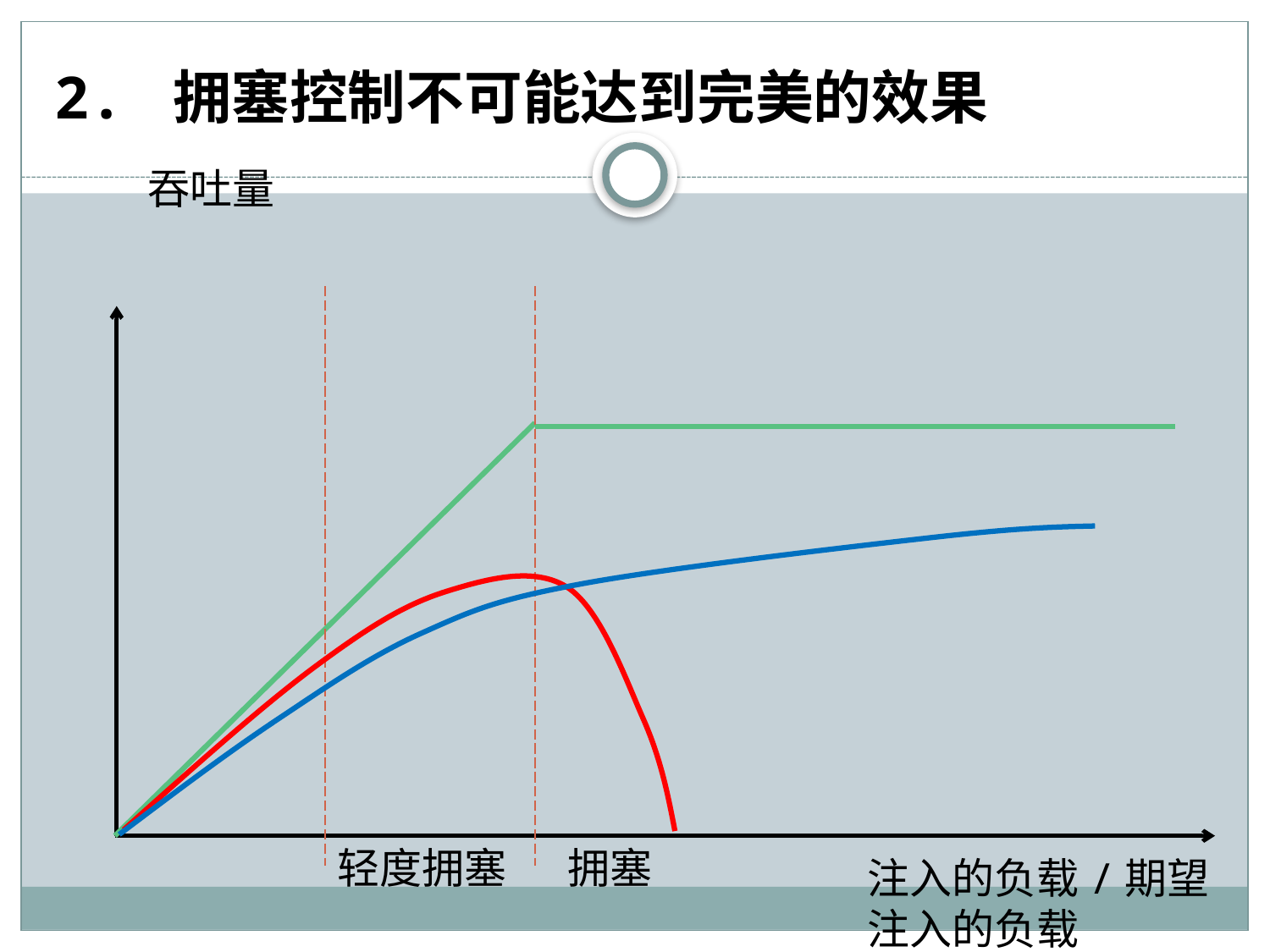

# 2. 拥塞控制不可能达到完美的效果
吞吐量

轻度拥塞
拥塞
注入的负载/期望注入的负载